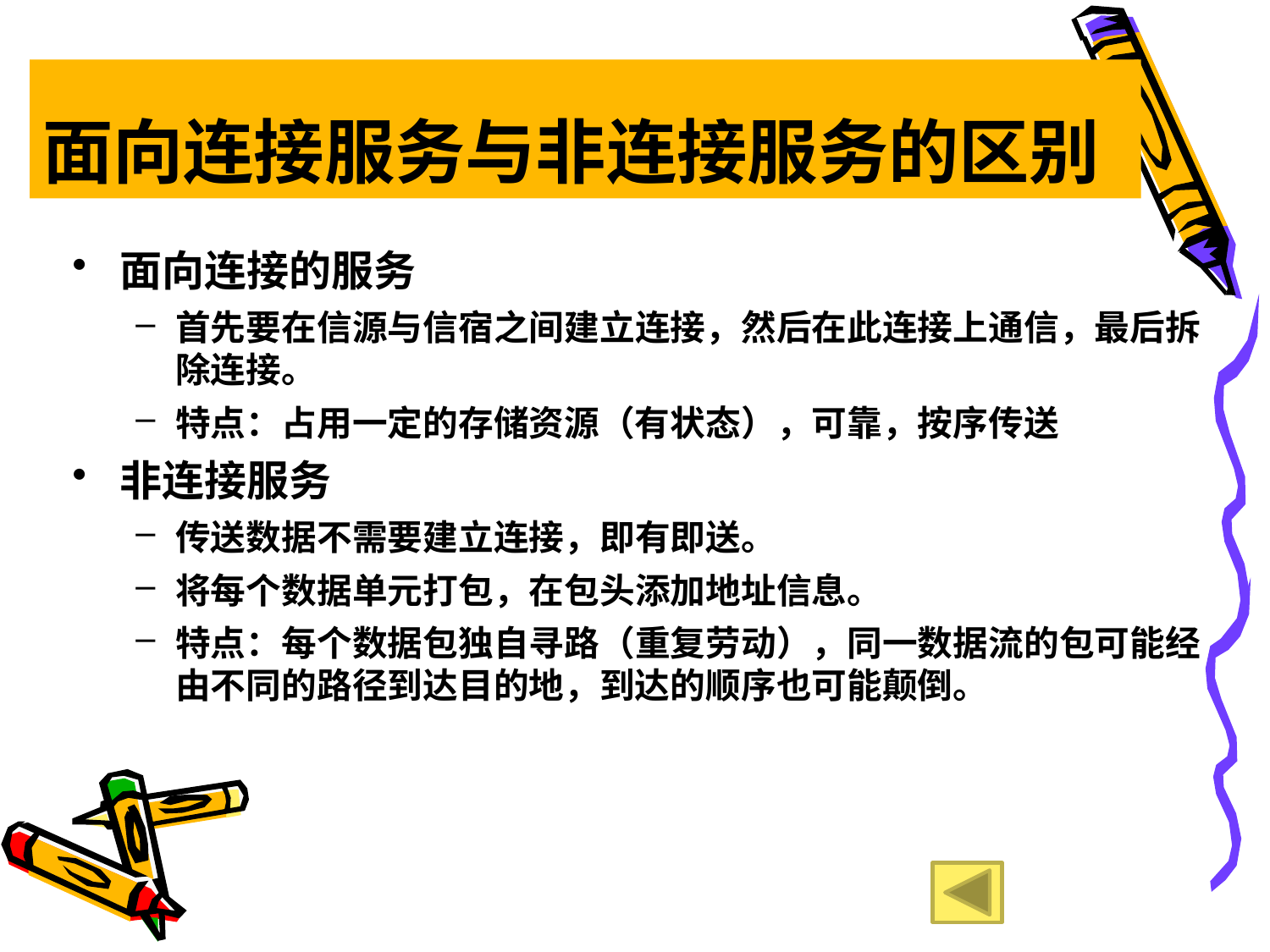

# 面向连接服务与非连接服务的区别
面向连接的服务
首先要在信源与信宿之间建立连接，然后在此连接上通信，最后拆除连接。
特点：占用一定的存储资源（有状态），可靠，按序传送
非连接服务
传送数据不需要建立连接，即有即送。
将每个数据单元打包，在包头添加地址信息。
特点：每个数据包独自寻路（重复劳动），同一数据流的包可能经由不同的路径到达目的地，到达的顺序也可能颠倒。